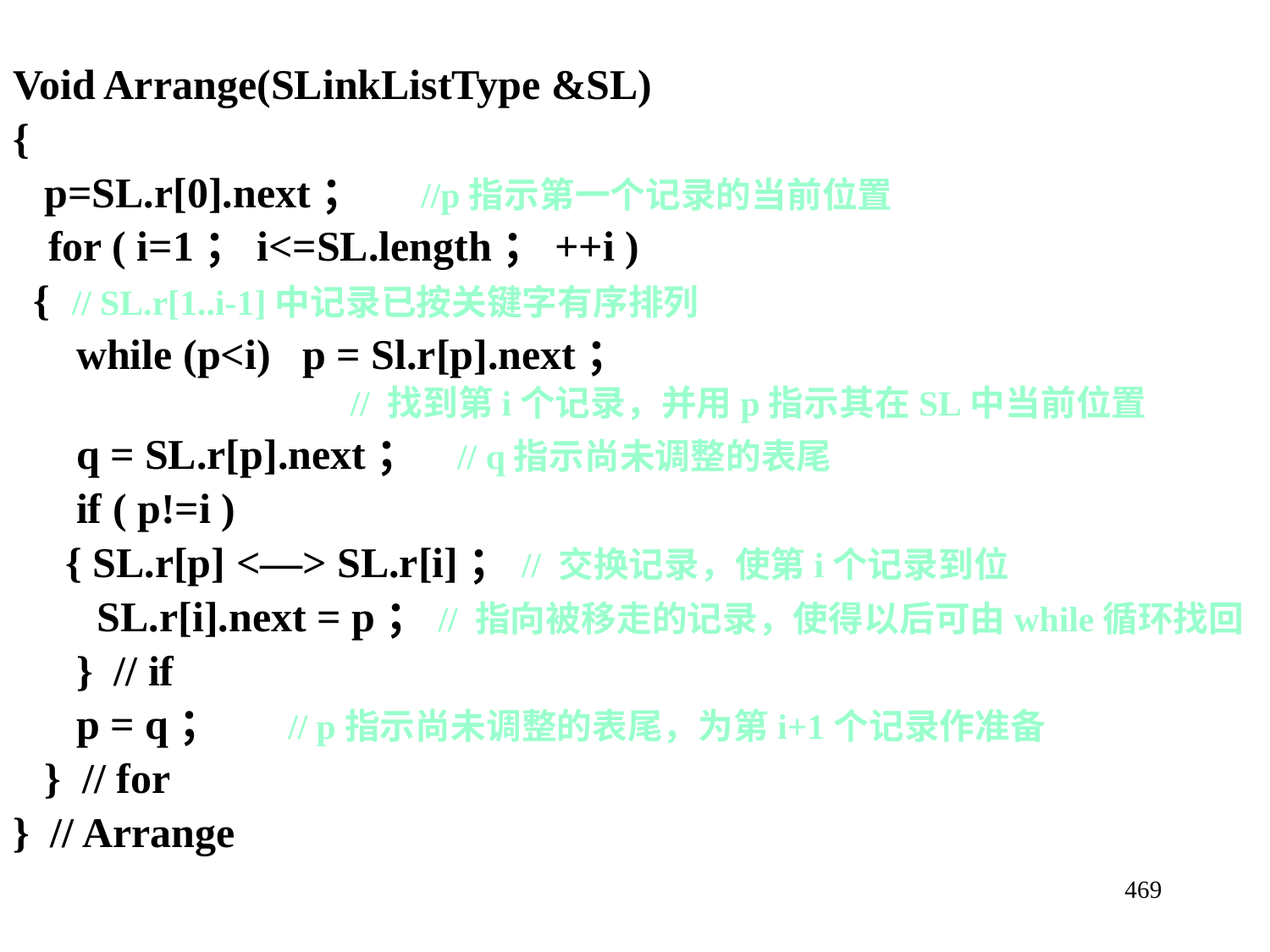

Void Arrange(SLinkListType &SL)
{
   p=SL.r[0].next；     //p指示第一个记录的当前位置
    for ( i=1；i<=SL.length；++i )
  {  // SL.r[1..i-1]中记录已按关键字有序排列
      while (p<i)   p = Sl.r[p].next；
                                      // 找到第i个记录，并用p指示其在SL中当前位置
      q = SL.r[p].next；   // q指示尚未调整的表尾
      if ( p!=i )
     { SL.r[p] <—> SL.r[i]；// 交换记录，使第i个记录到位
        SL.r[i].next = p；// 指向被移走的记录，使得以后可由while循环找回
      }  // if
      p = q；      // p指示尚未调整的表尾，为第i+1个记录作准备
   }  // for
}  // Arrange
469